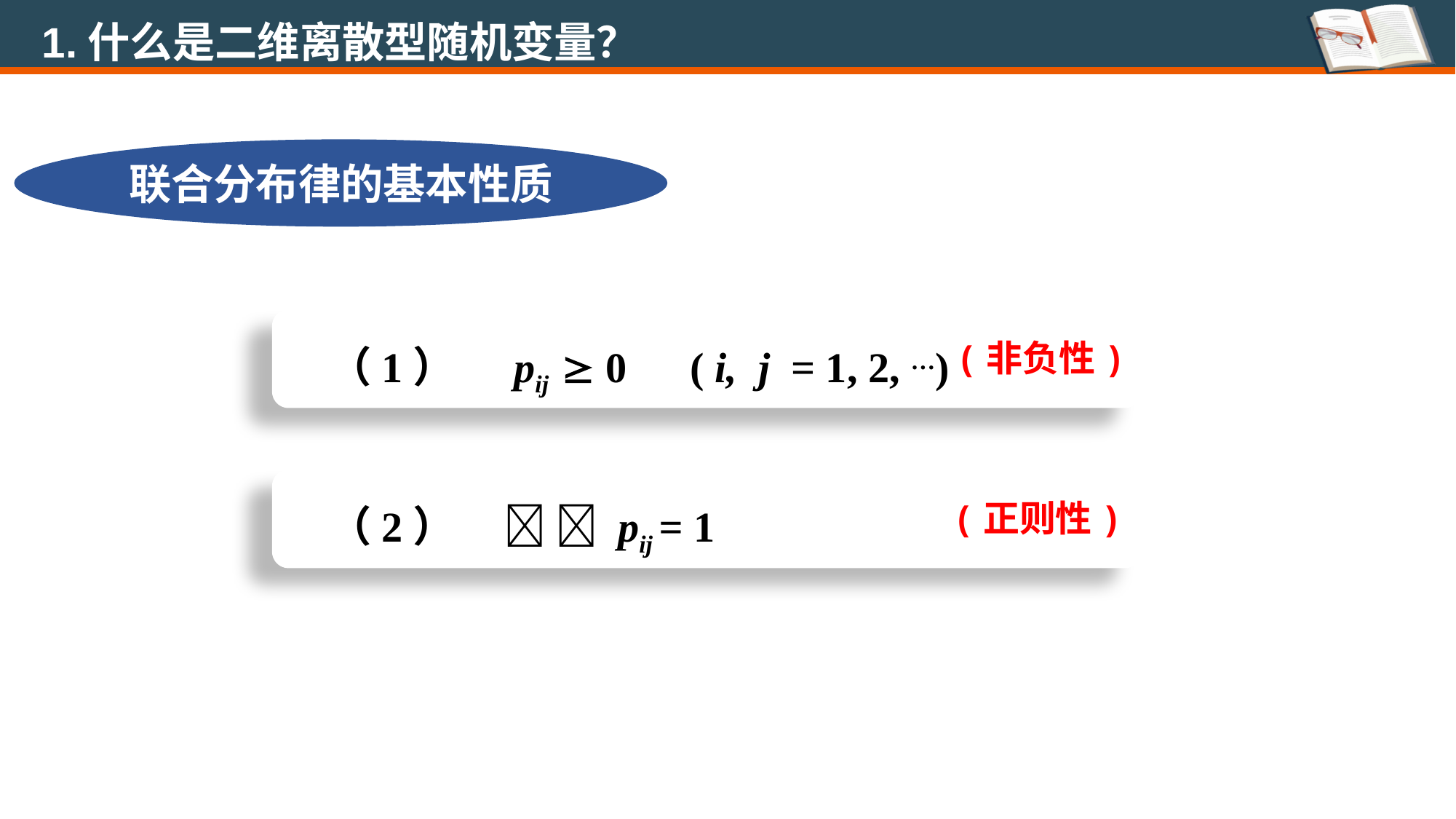

1.什么是二维离散型随机变量？
联合分布律的基本性质
    （1）     pij  ≥ 0      ( i,  j  = 1, 2, …)
(非负性)
    （2）     ∑ ∑ pij = 1
(正则性)